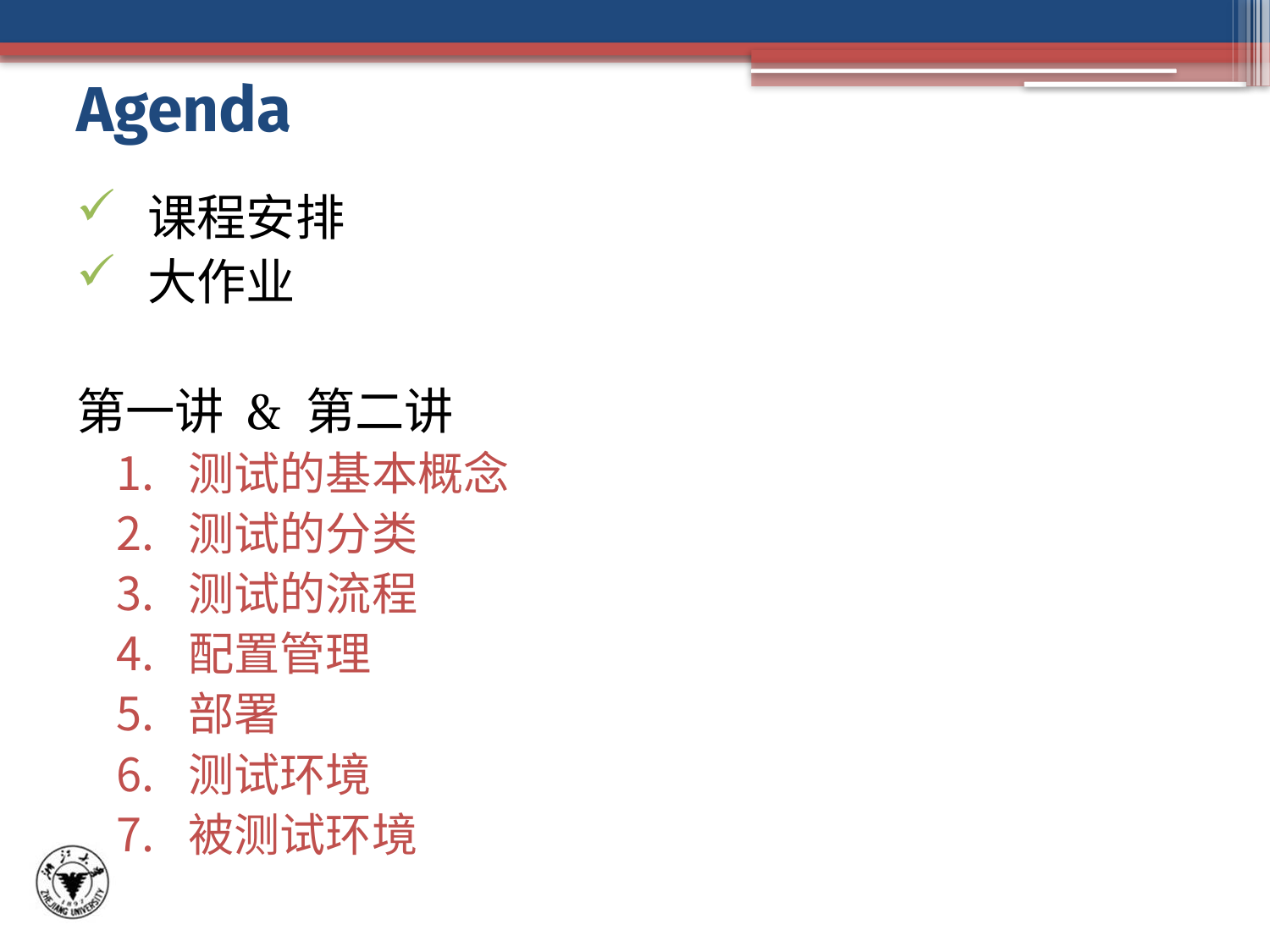

# Agenda
课程安排
大作业

第一讲 & 第二讲
测试的基本概念
测试的分类
测试的流程
配置管理
部署
测试环境
被测试环境